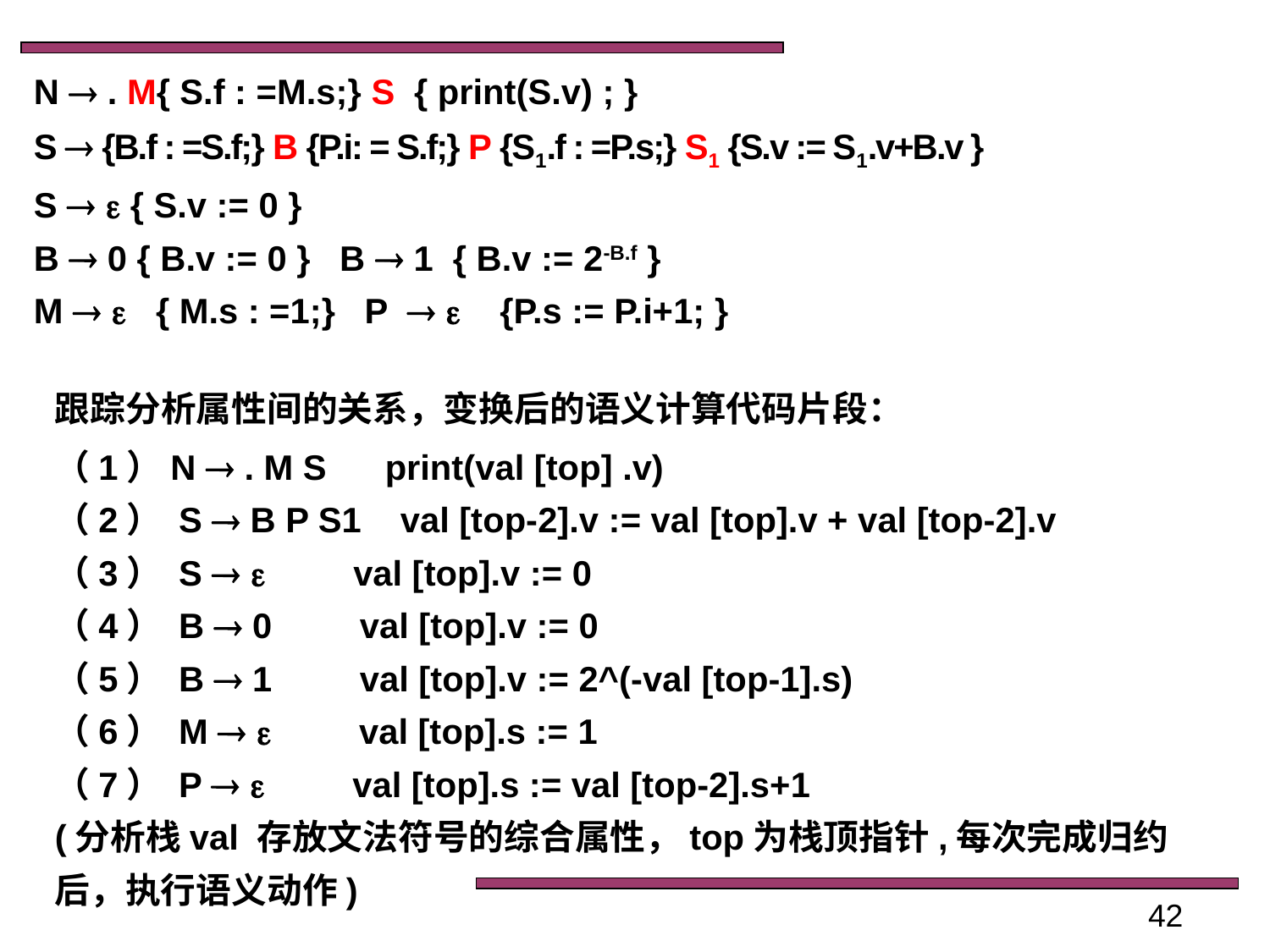

N → . M{ S.f : =M.s;} S  { print(S.v) ; }
S → {B.f : =S.f;} B {P.i: = S.f;} P {S1.f : =P.s;} S1 {S.v := S1.v+B.v }
S → ε { S.v := 0 }
B → 0 { B.v := 0 }   B → 1  { B.v := 2-B.f }
M → ε   { M.s : =1;}   P  → ε    {P.s := P.i+1; }
跟踪分析属性间的关系，变换后的语义计算代码片段：
（1）N → . M S      print(val [top] .v)
（2） S → B P S1    val [top-2].v := val [top].v + val [top-2].v
（3） S → ε         val [top].v := 0
（4） B → 0         val [top].v := 0
（5） B → 1         val [top].v := 2^(-val [top-1].s)
（6） M → ε         val [top].s := 1
（7） P → ε         val [top].s := val [top-2].s+1
(分析栈val 存放文法符号的综合属性，top为栈顶指针,每次完成归约后，执行语义动作)
42